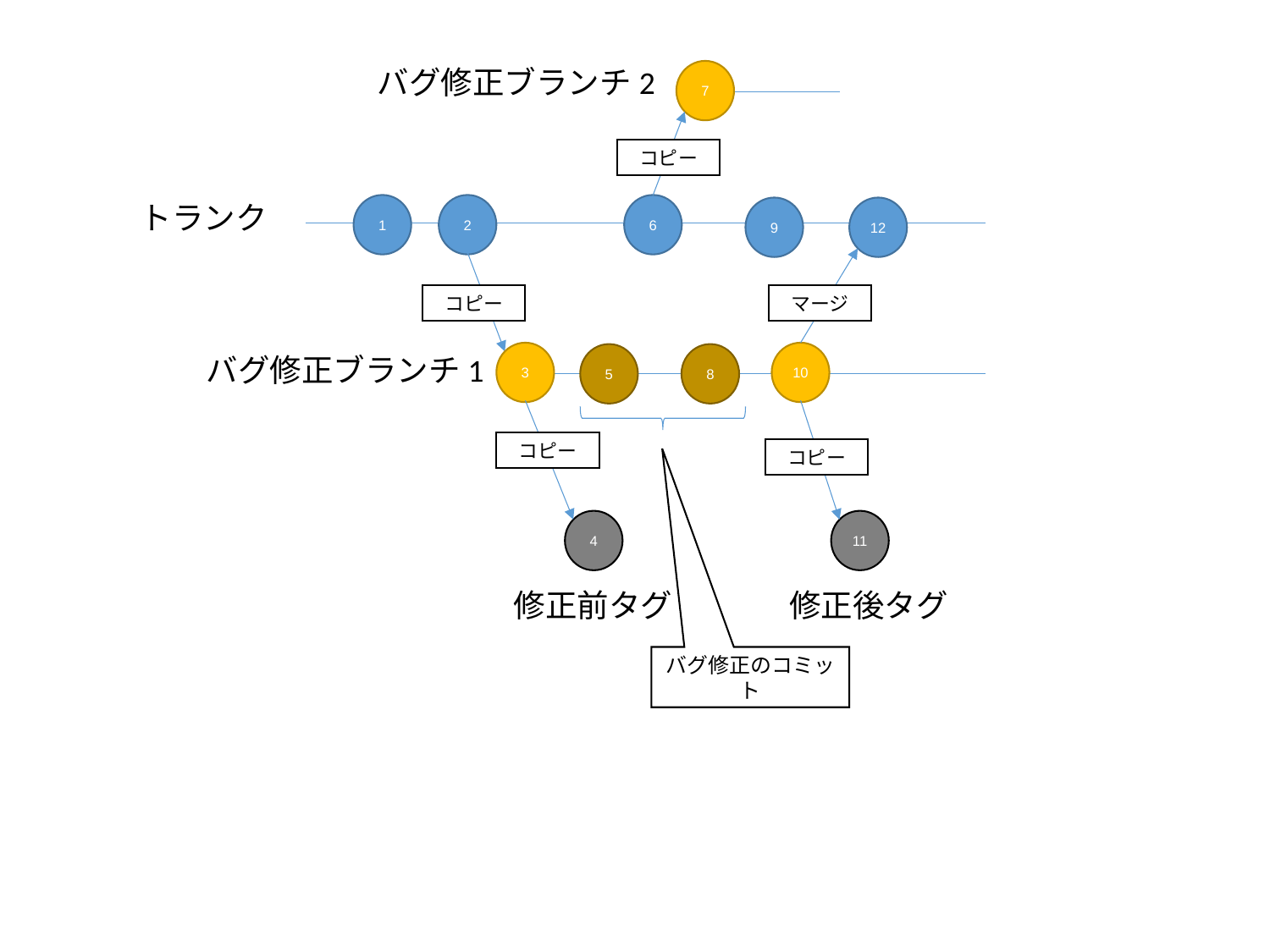

バグ修正ブランチ2
7
コピー
トランク
1
2
6
9
12
コピー
マージ

10
3
バグ修正ブランチ1
5
8
コピー
コピー
4
11
修正前タグ
修正後タグ
バグ修正のコミット